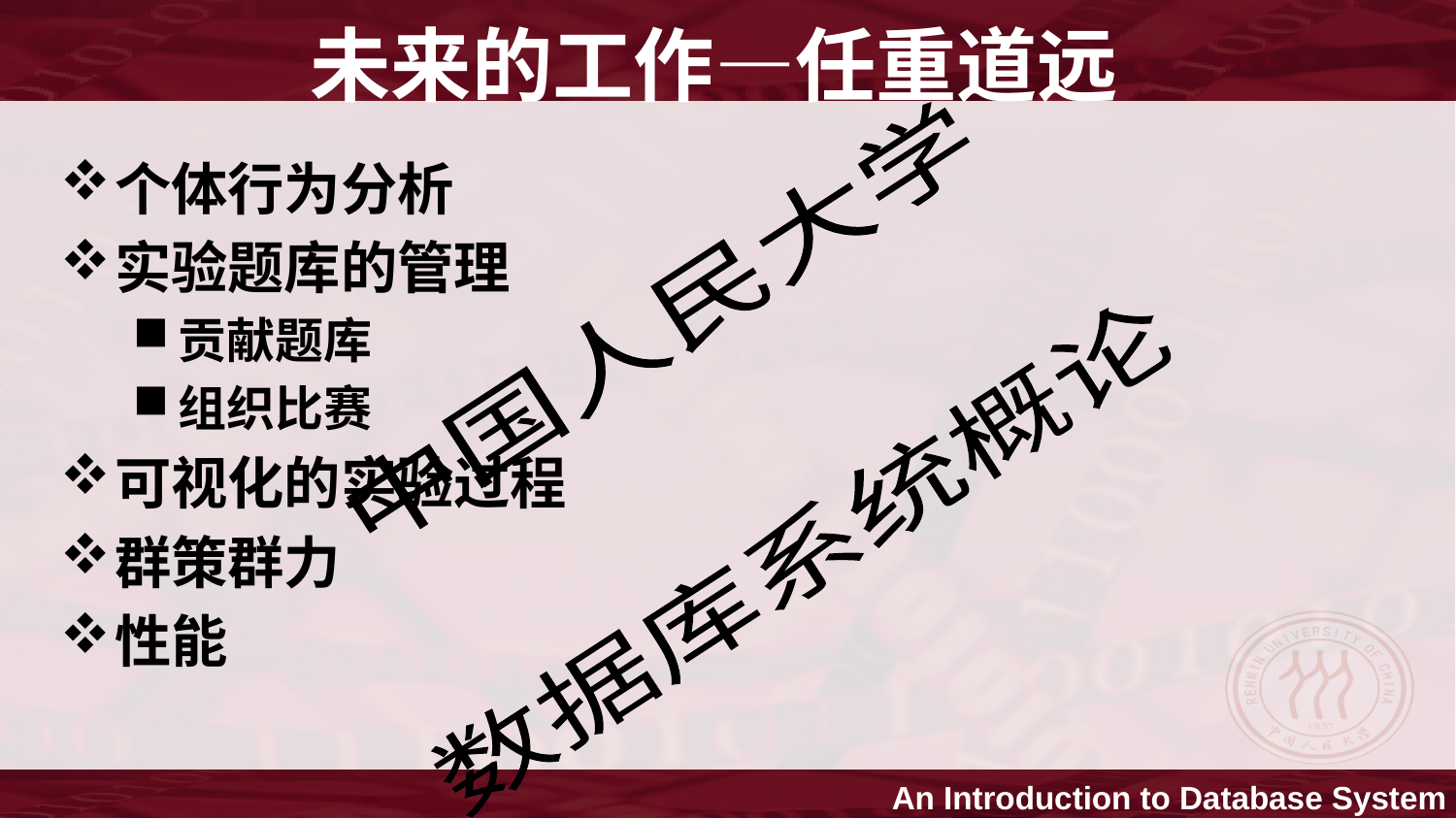

# 未来的工作—任重道远
个体行为分析
实验题库的管理
贡献题库
组织比赛
可视化的实验过程
群策群力
性能